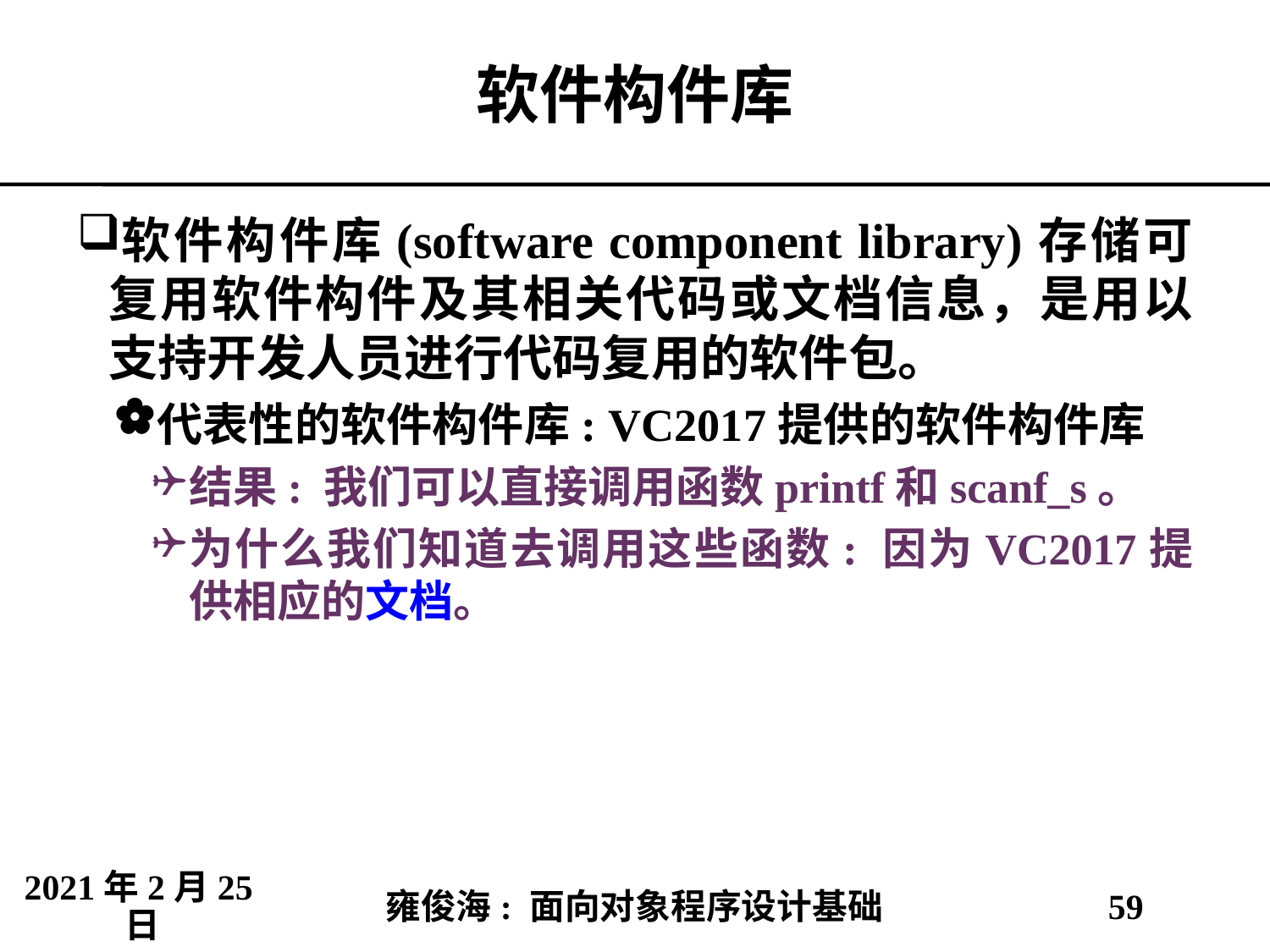

# 软件构件库

软件构件库(software component library)存储可复用软件构件及其相关代码或文档信息，是用以支持开发人员进行代码复用的软件包。
代表性的软件构件库: VC2017提供的软件构件库
结果: 我们可以直接调用函数printf和scanf_s。
为什么我们知道去调用这些函数: 因为VC2017提供相应的文档。
2021年2月25日
雍俊海: 面向对象程序设计基础
59